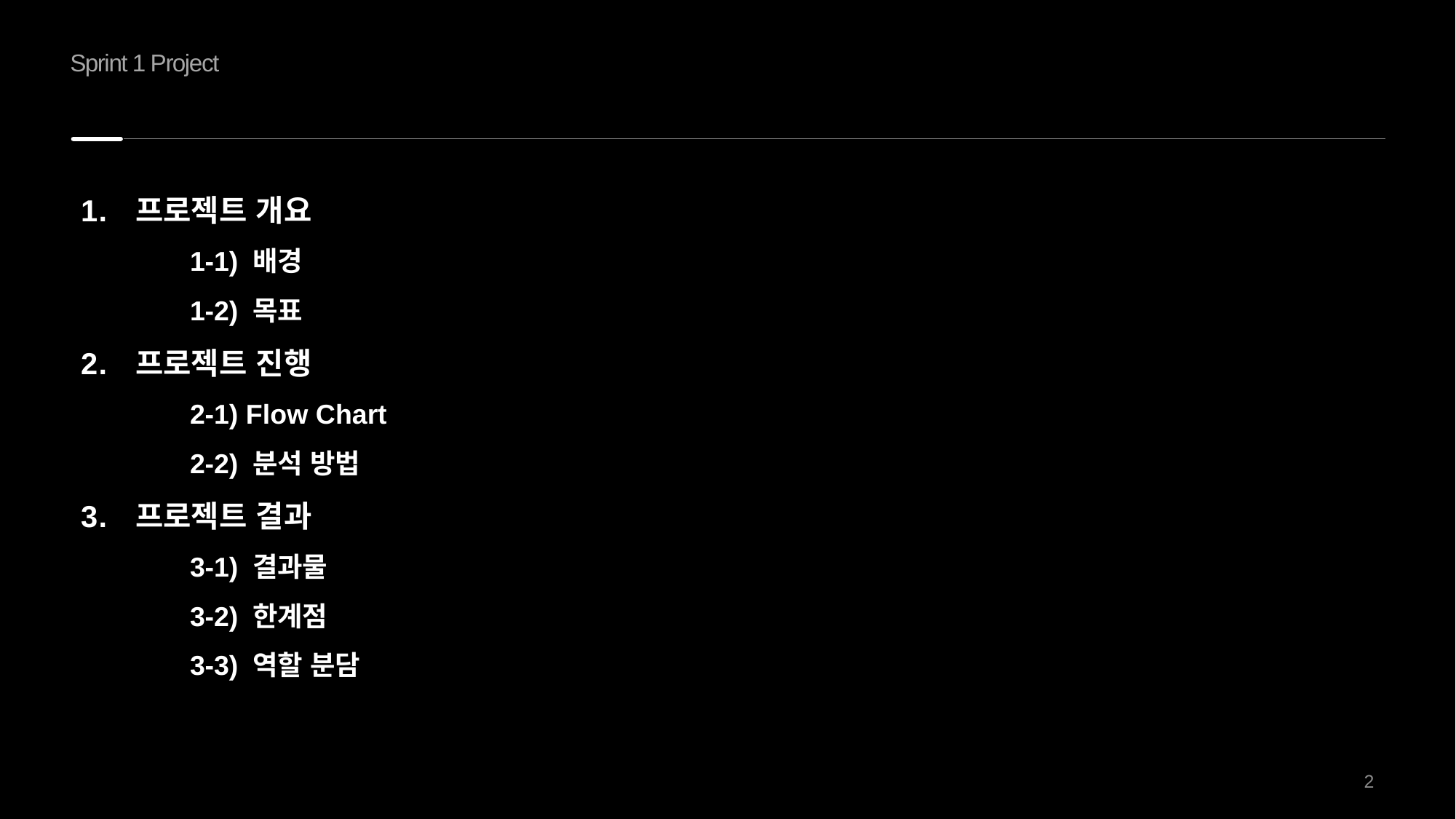

Sprint 1 Project
목차

프로젝트 개요
1-1) 배경
1-2) 목표
프로젝트 진행
2-1) Flow Chart
2-2) 분석 방법
프로젝트 결과
3-1) 결과물
3-2) 한계점
3-3) 역할 분담
2